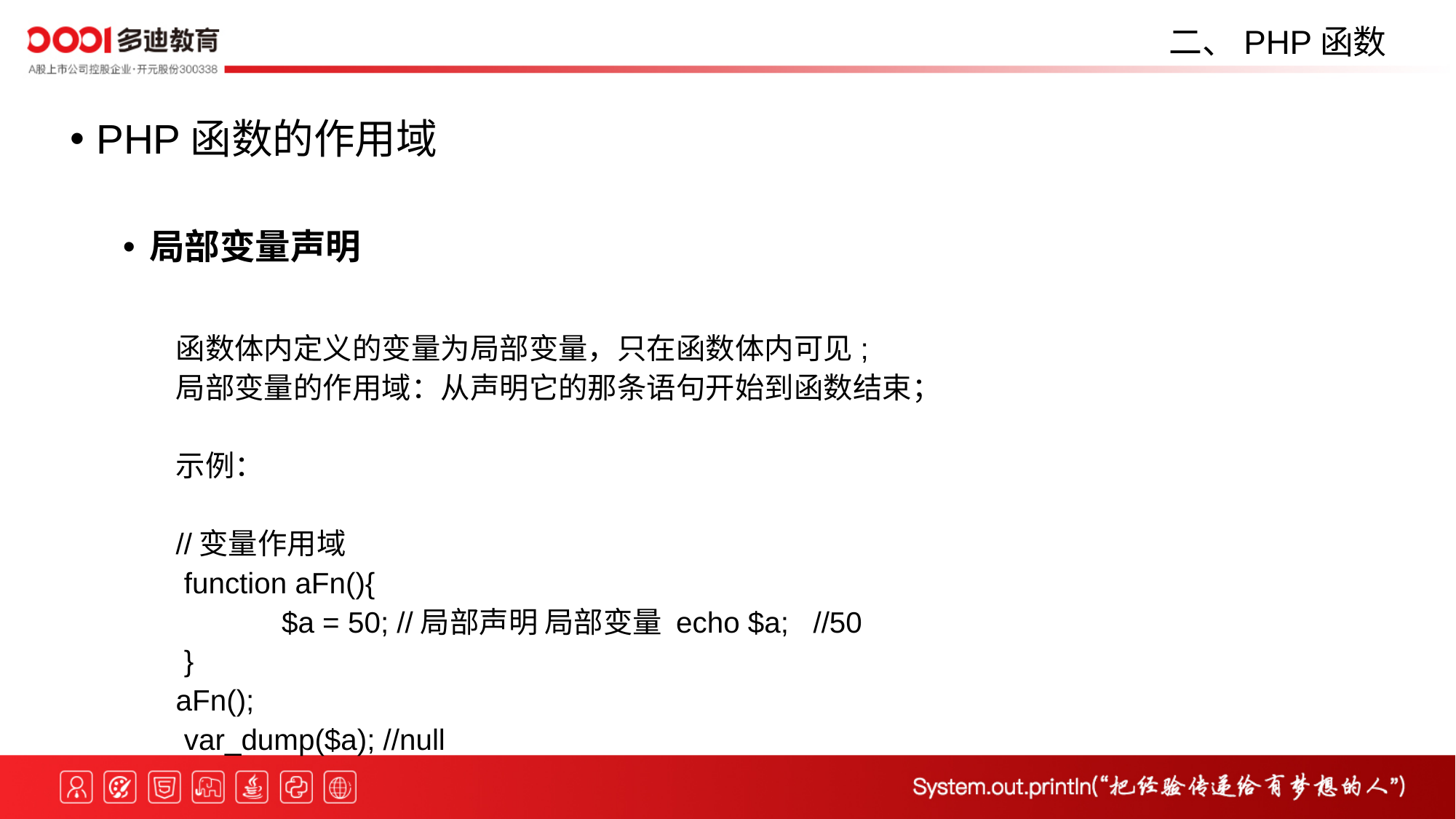

二、PHP函数
PHP函数的作用域

局部变量声明

函数体内定义的变量为局部变量，只在函数体内可见;
局部变量的作用域：从声明它的那条语句开始到函数结束；

示例：

//变量作用域
 function aFn(){
 	$a = 50; //局部声明 局部变量 echo $a;   //50
 }
aFn();
 var_dump($a); //null